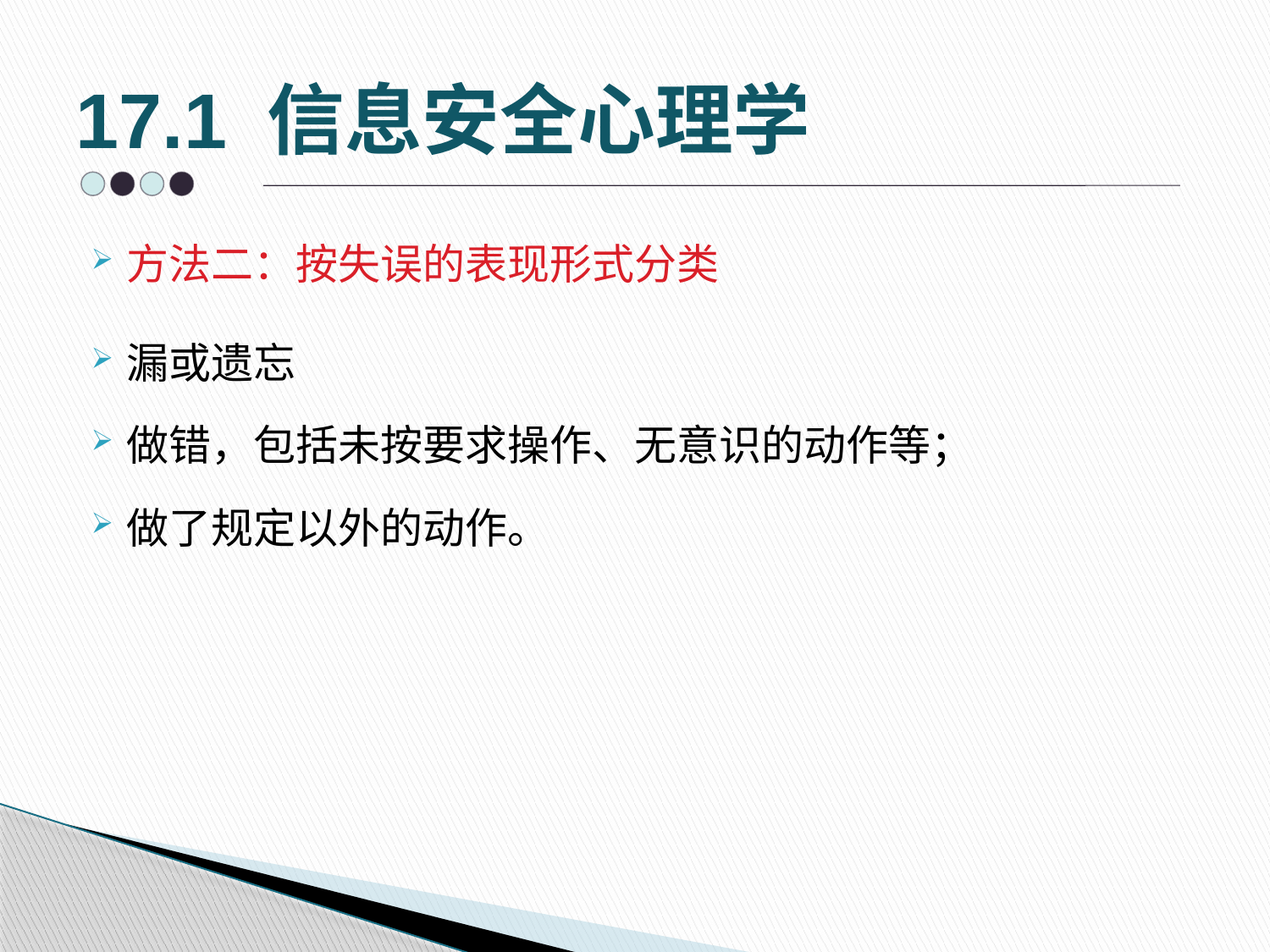

# 17.1 信息安全心理学

方法二：按失误的表现形式分类

漏或遗忘
做错，包括未按要求操作、无意识的动作等；
做了规定以外的动作。